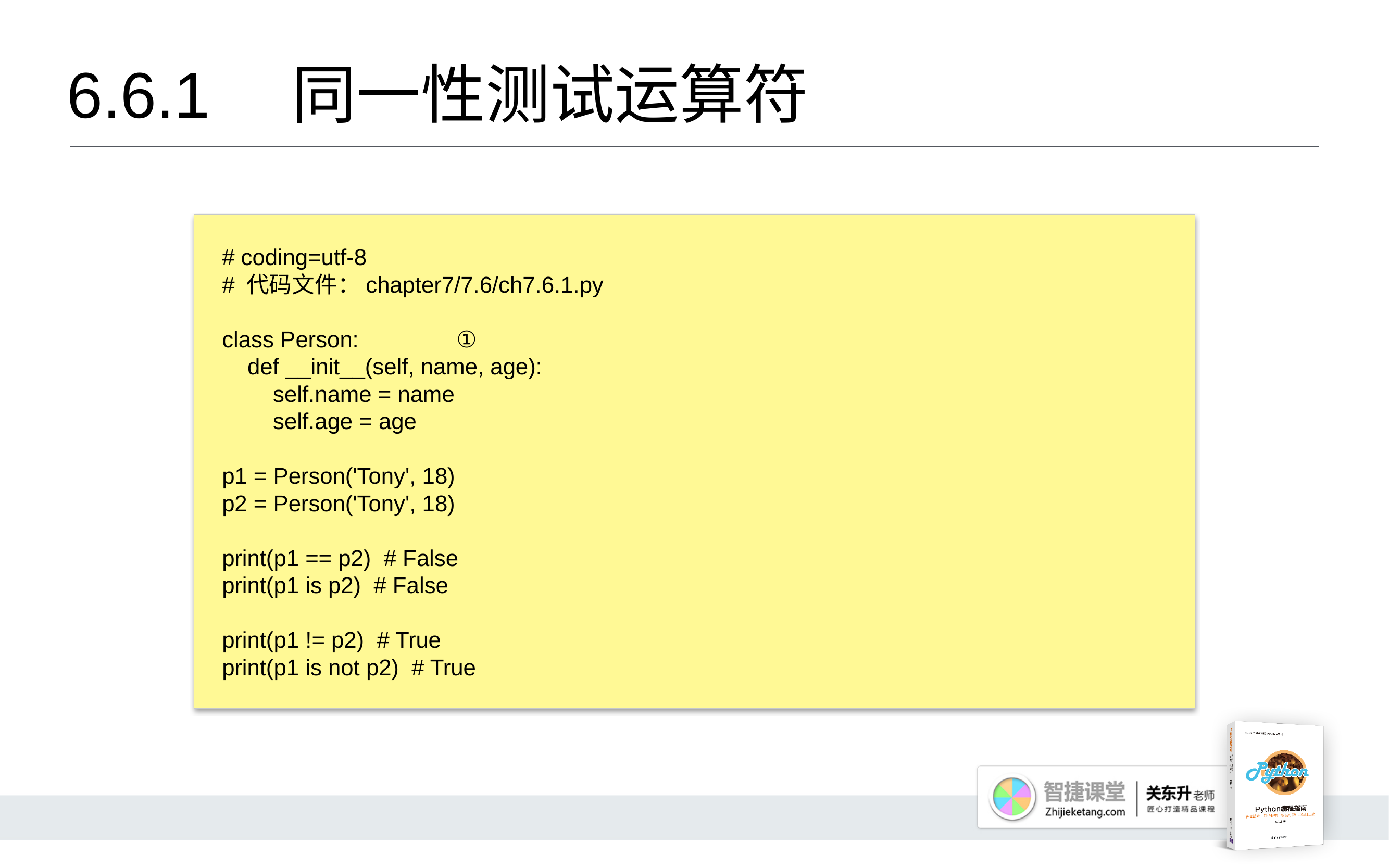

# 6.6.1 	同一性测试运算符
# coding=utf-8
# 代码文件：chapter7/7.6/ch7.6.1.py

class Person:		①
    def __init__(self, name, age):
        self.name = name
        self.age = age

p1 = Person('Tony', 18)
p2 = Person('Tony', 18)

print(p1 == p2)  # False
print(p1 is p2)  # False

print(p1 != p2)  # True
print(p1 is not p2)  # True